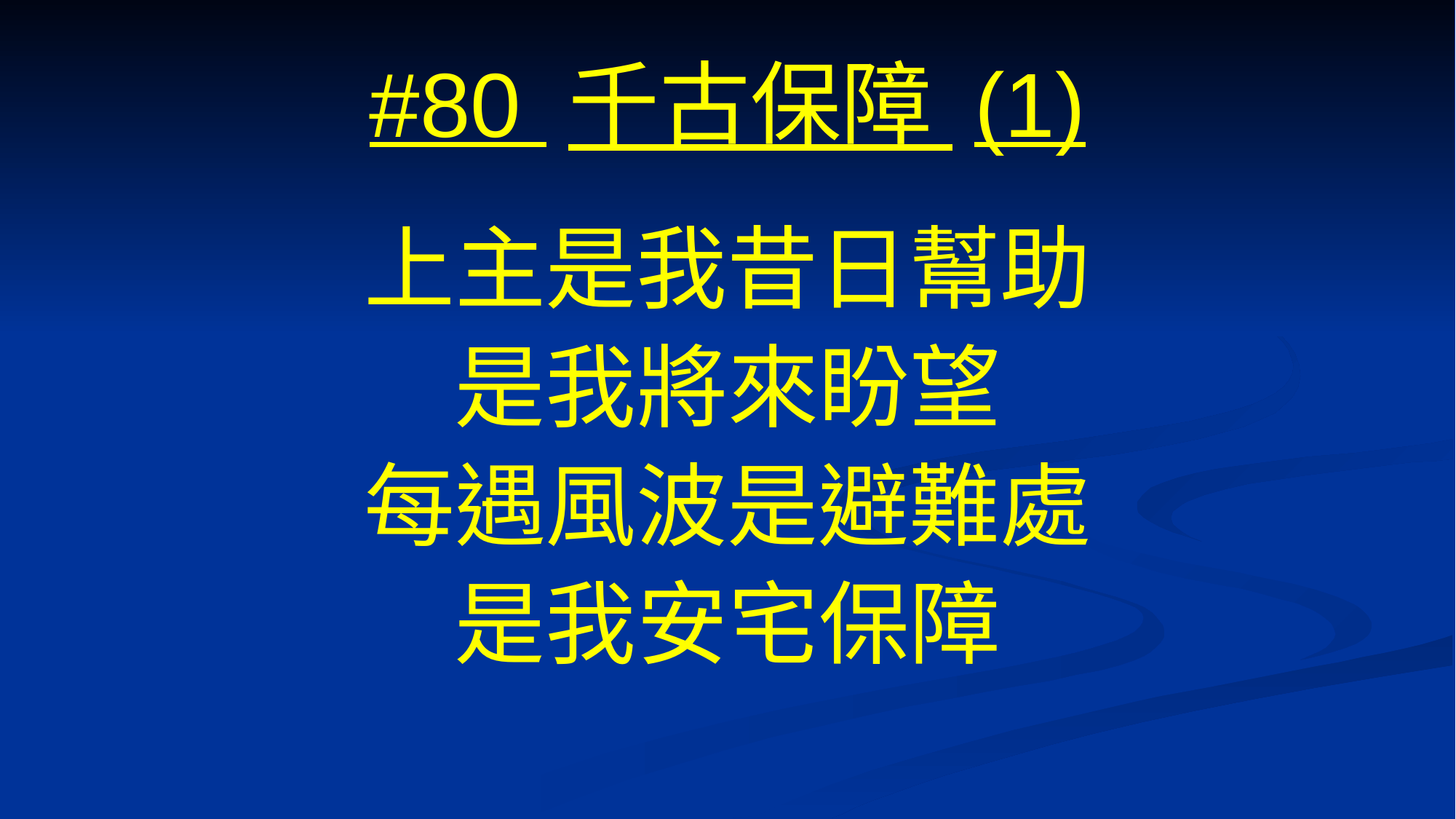

# #80 千古保障 (1)
上主是我昔日幫助
是我將來盼望
每遇風波是避難處
是我安宅保障